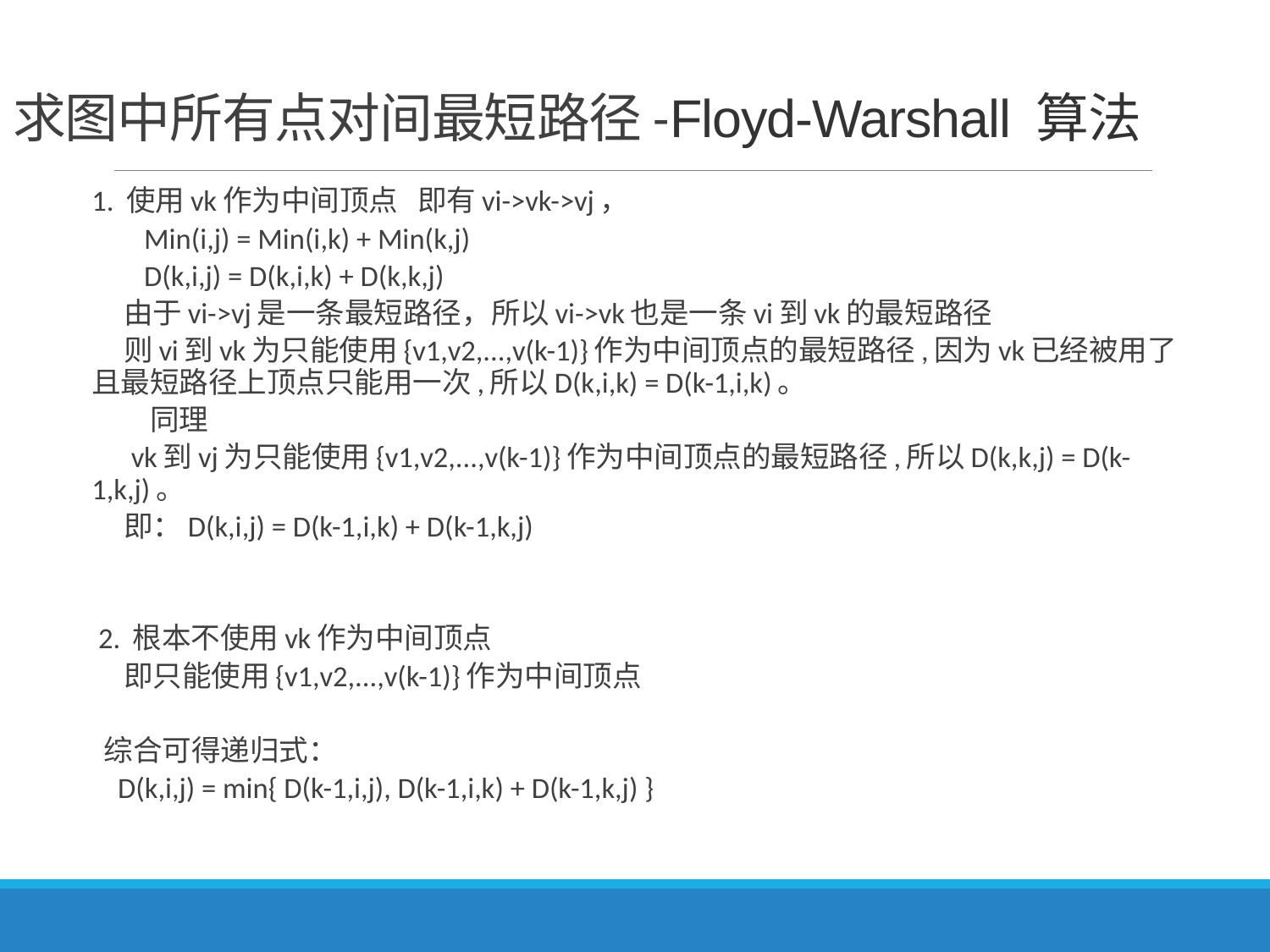

# 求图中所有点对间最短路径-Floyd-Warshall 算法
1. 使用vk作为中间顶点   即有vi->vk->vj，
        Min(i,j) = Min(i,k) + Min(k,j)
        D(k,i,j) = D(k,i,k) + D(k,k,j)
    由于vi->vj是一条最短路径，所以vi->vk也是一条vi到vk的最短路径
    则vi到vk为只能使用{v1,v2,...,v(k-1)}作为中间顶点的最短路径,因为vk已经被用了且最短路径上顶点只能用一次,所以D(k,i,k) = D(k-1,i,k)。
        同理
      vk到vj为只能使用{v1,v2,...,v(k-1)}作为中间顶点的最短路径,所以D(k,k,j) = D(k-1,k,j)。
    即：D(k,i,j) = D(k-1,i,k) + D(k-1,k,j)

 2. 根本不使用vk作为中间顶点
    即只能使用{v1,v2,...,v(k-1)}作为中间顶点

 综合可得递归式：
    D(k,i,j) = min{ D(k-1,i,j), D(k-1,i,k) + D(k-1,k,j) }

33